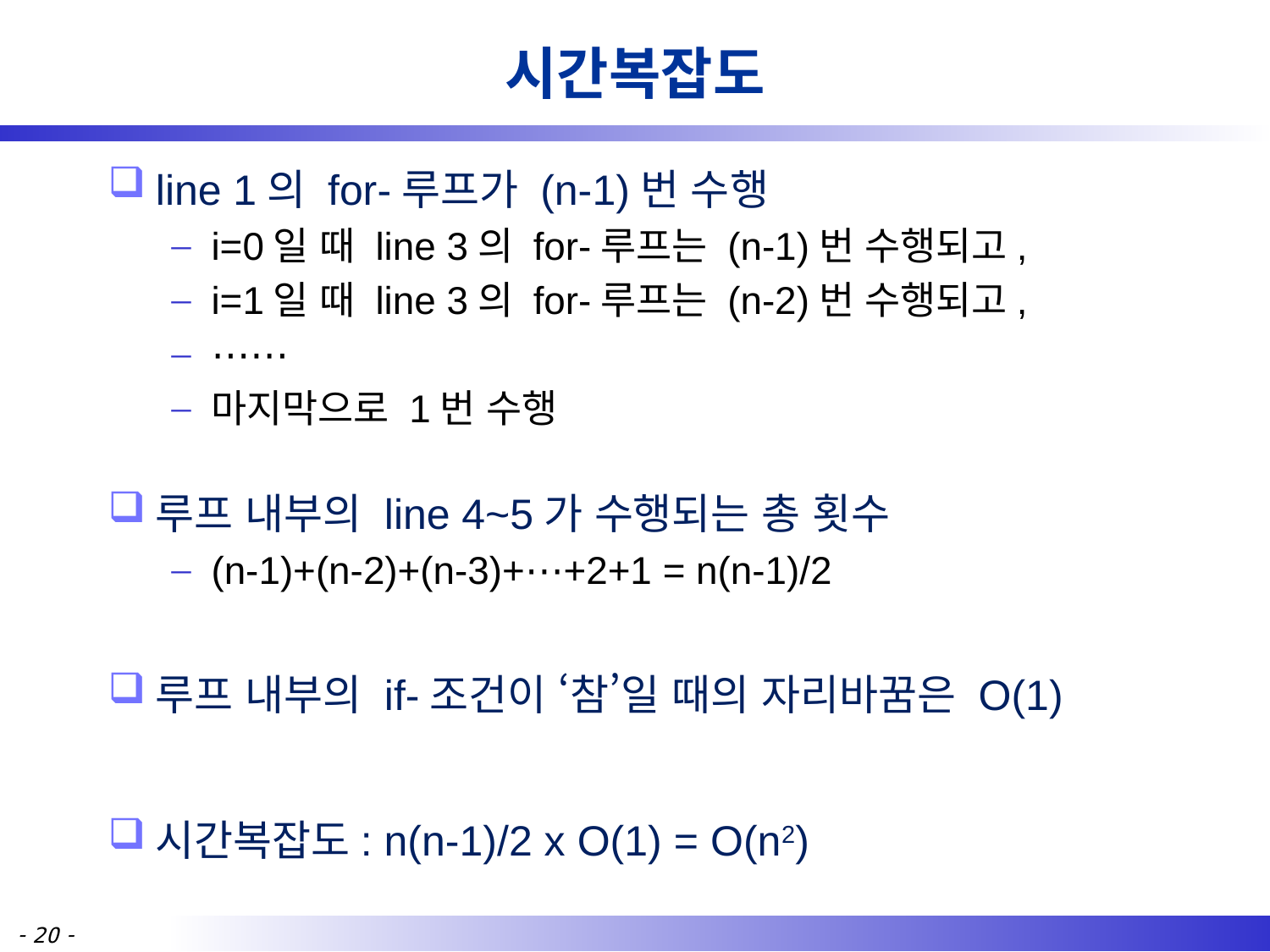

# 시간복잡도
line 1의 for-루프가 (n-1)번 수행
i=0일 때 line 3의 for-루프는 (n-1)번 수행되고,
i=1일 때 line 3의 for-루프는 (n-2)번 수행되고,
⋯⋯
마지막으로 1번 수행

루프 내부의 line 4~5가 수행되는 총 횟수
(n-1)+(n-2)+(n-3)+⋯+2+1 = n(n-1)/2

루프 내부의 if-조건이 ‘참’일 때의 자리바꿈은 O(1)

시간복잡도: n(n-1)/2 x O(1) = O(n2)
- 20 -